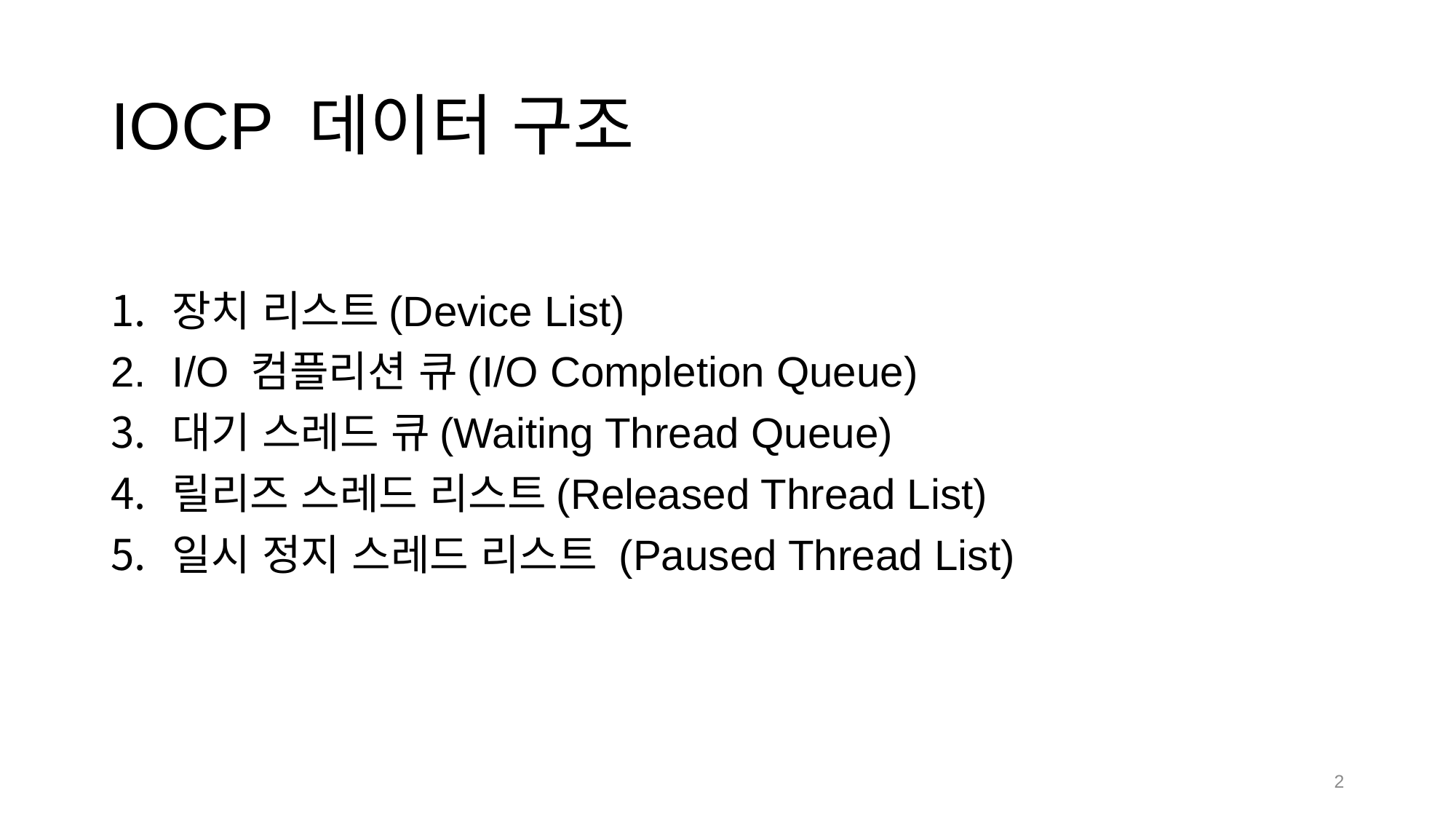

# IOCP 데이터 구조

장치 리스트(Device List)
I/O 컴플리션 큐(I/O Completion Queue)
대기 스레드 큐(Waiting Thread Queue)
릴리즈 스레드 리스트(Released Thread List)
일시 정지 스레드 리스트 (Paused Thread List)

2